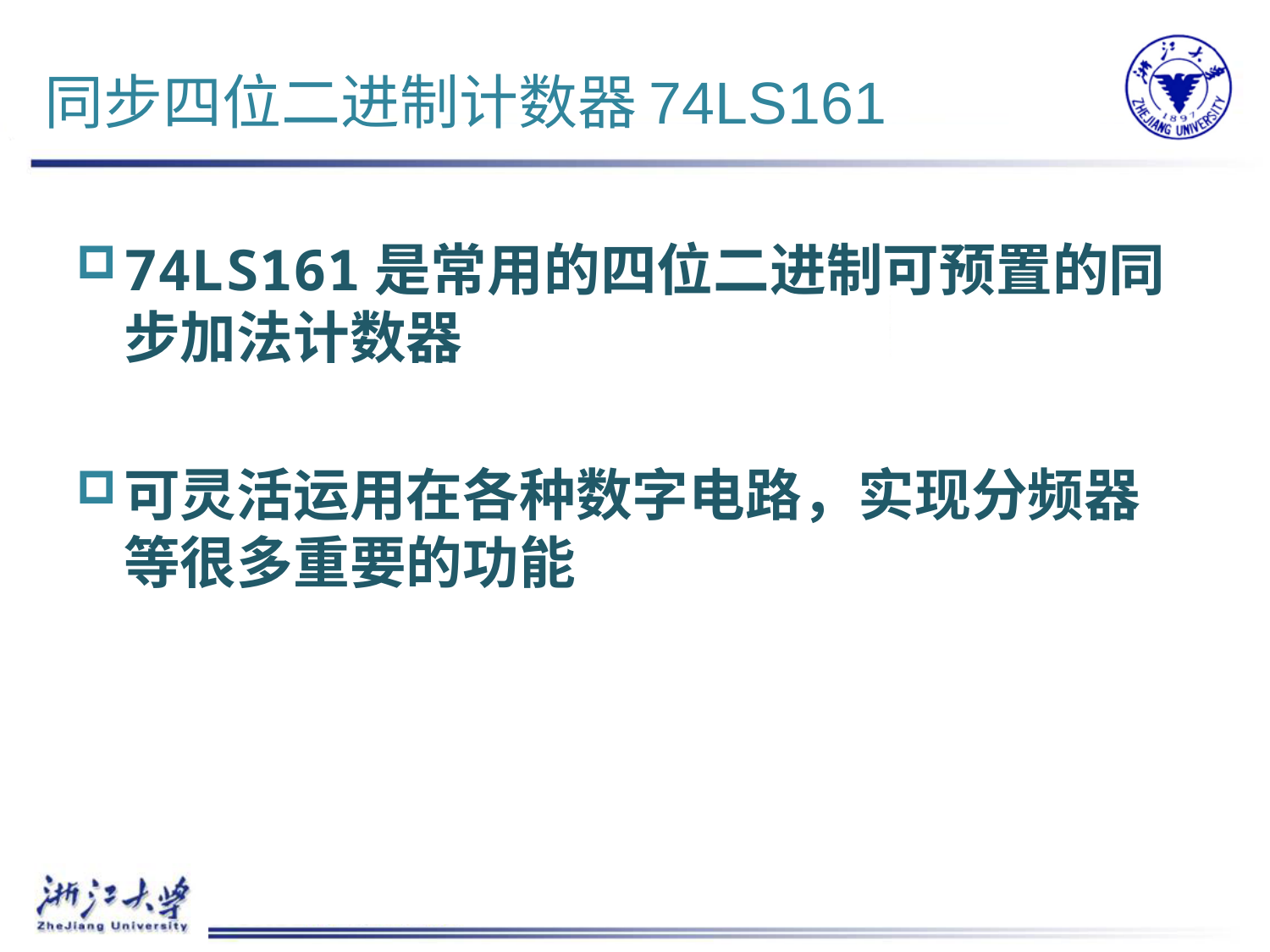

# 同步四位二进制计数器74LS161
74LS161是常用的四位二进制可预置的同步加法计数器

可灵活运用在各种数字电路，实现分频器等很多重要的功能